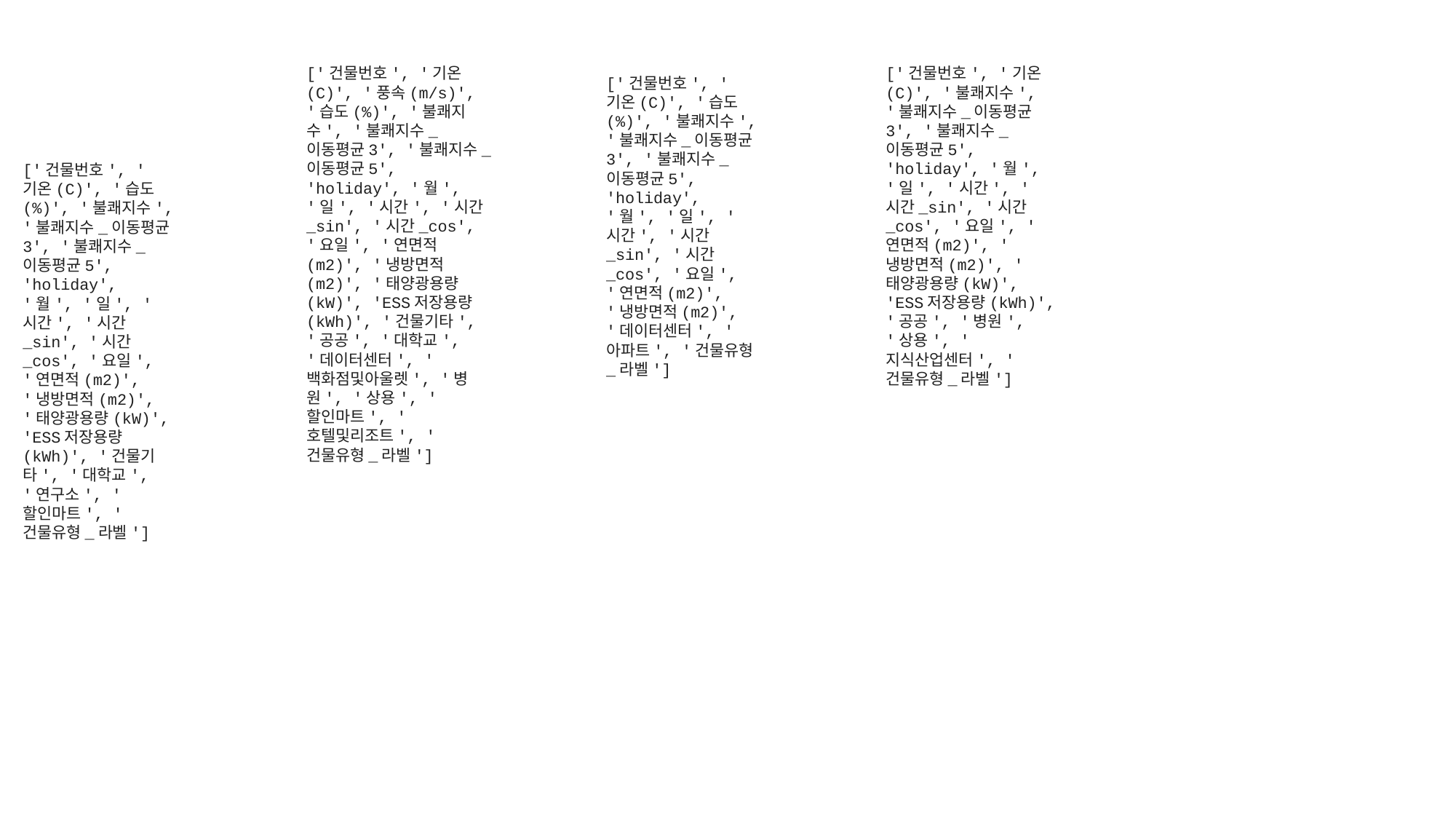

['건물번호', '기온(C)', '풍속(m/s)', '습도(%)', '불쾌지수', '불쾌지수_이동평균3', '불쾌지수_이동평균5', 'holiday', '월', '일', '시간', '시간_sin', '시간_cos', '요일', '연면적(m2)', '냉방면적(m2)', '태양광용량(kW)', 'ESS저장용량(kWh)', '건물기타', '공공', '대학교', '데이터센터', '백화점및아울렛', '병원', '상용', '할인마트', '호텔및리조트', '건물유형_라벨']
['건물번호', '기온(C)', '불쾌지수', '불쾌지수_이동평균3', '불쾌지수_이동평균5', 'holiday', '월', '일', '시간', '시간_sin', '시간_cos', '요일', '연면적(m2)', '냉방면적(m2)', '태양광용량(kW)', 'ESS저장용량(kWh)', '공공', '병원', '상용', '지식산업센터', '건물유형_라벨']
['건물번호', '기온(C)', '습도(%)', '불쾌지수', '불쾌지수_이동평균3', '불쾌지수_이동평균5', 'holiday', '월', '일', '시간', '시간_sin', '시간_cos', '요일', '연면적(m2)', '냉방면적(m2)', '데이터센터', '아파트', '건물유형_라벨']
['건물번호', '기온(C)', '습도(%)', '불쾌지수', '불쾌지수_이동평균3', '불쾌지수_이동평균5', 'holiday', '월', '일', '시간', '시간_sin', '시간_cos', '요일', '연면적(m2)', '냉방면적(m2)', '태양광용량(kW)', 'ESS저장용량(kWh)', '건물기타', '대학교', '연구소', '할인마트', '건물유형_라벨']